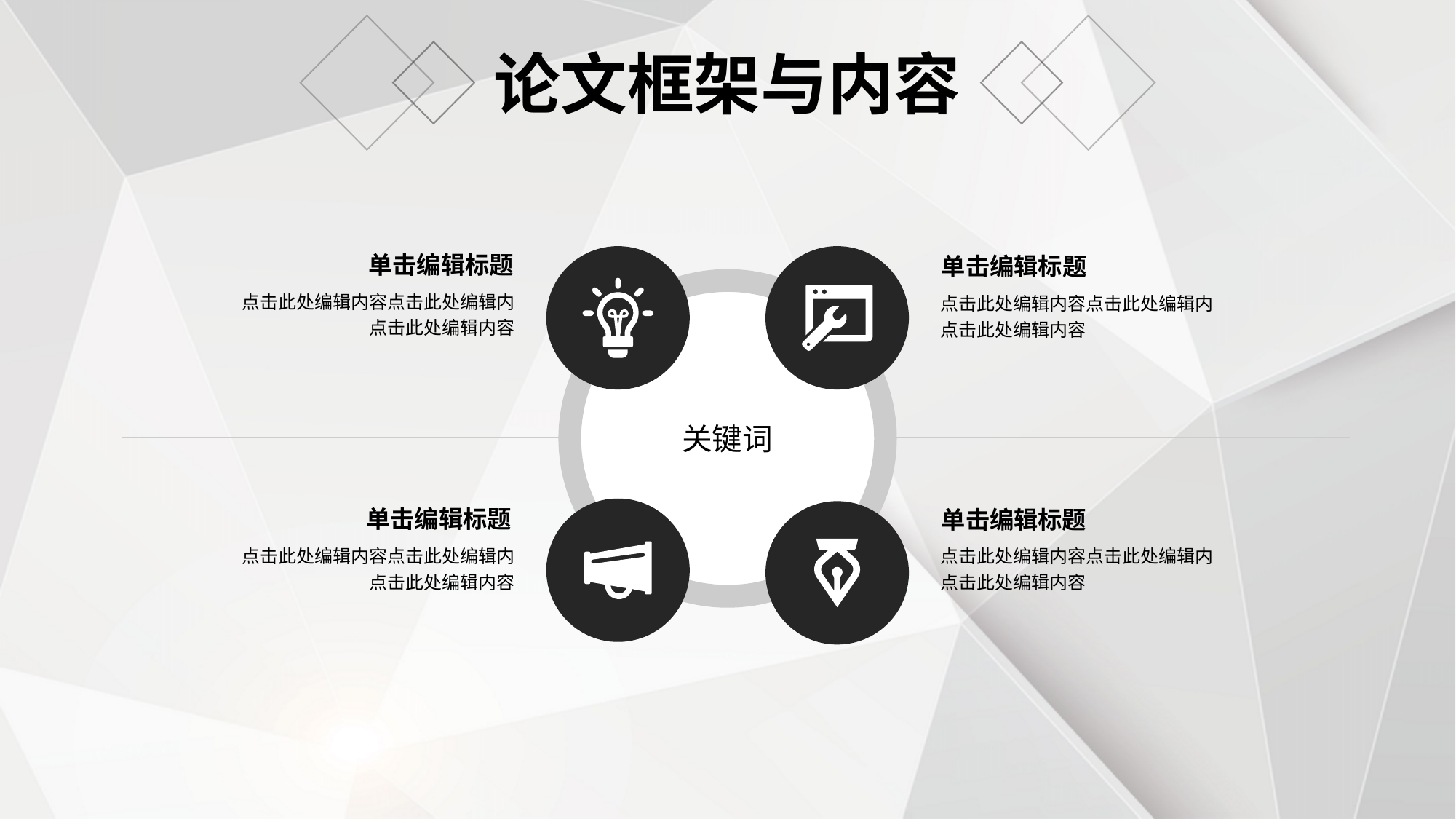

论文框架与内容
单击编辑标题

单击编辑标题

关键词
点击此处编辑内容点击此处编辑内
点击此处编辑内容
点击此处编辑内容点击此处编辑内
点击此处编辑内容

单击编辑标题

单击编辑标题

点击此处编辑内容点击此处编辑内
点击此处编辑内容
点击此处编辑内容点击此处编辑内
点击此处编辑内容